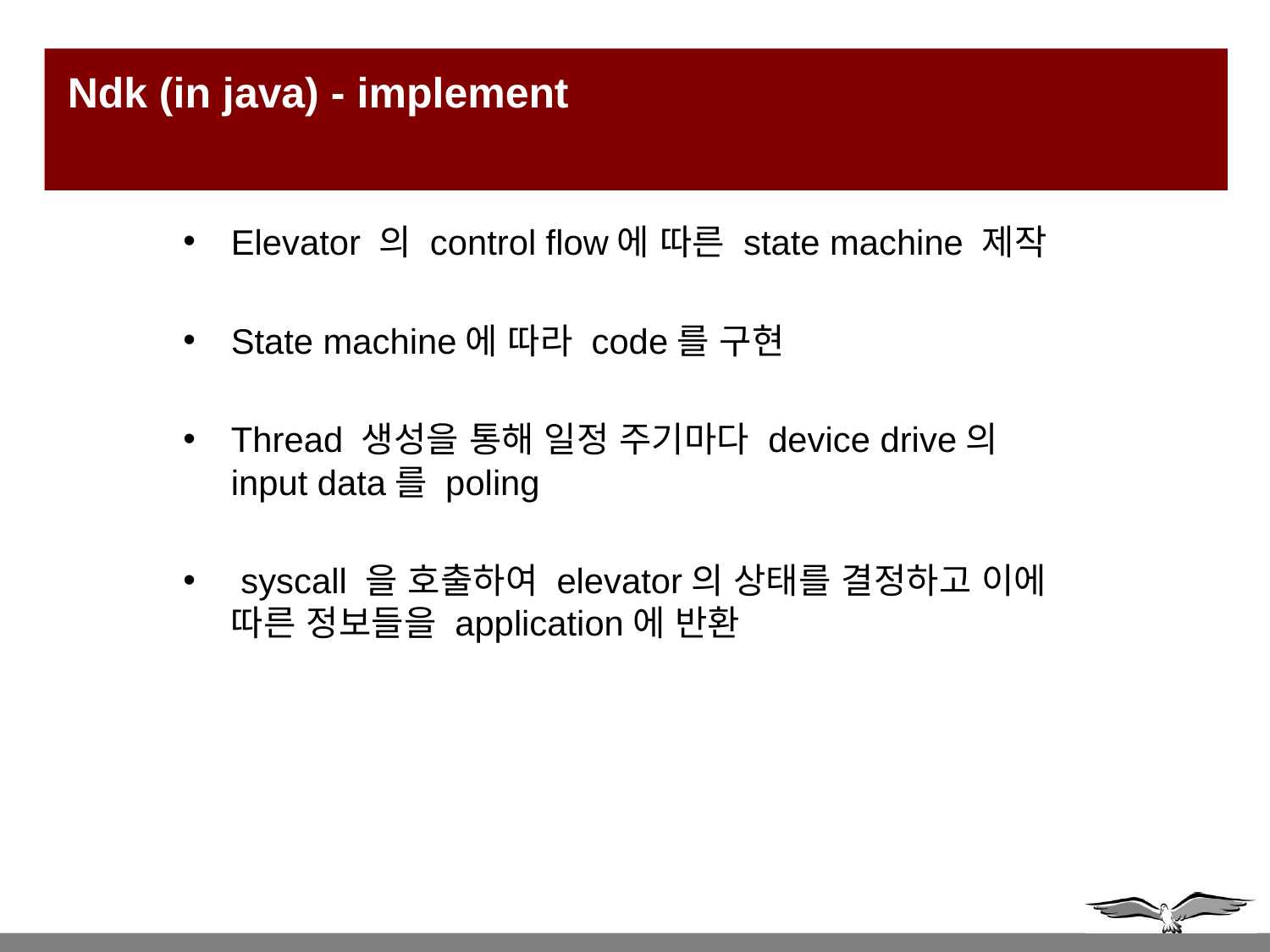

# Ndk (in java) - implement

Elevator 의 control flow에 따른 state machine 제작

State machine에 따라 code를 구현

Thread 생성을 통해 일정 주기마다 device drive의 input data를 poling

 syscall 을 호출하여 elevator의 상태를 결정하고 이에 따른 정보들을 application에 반환